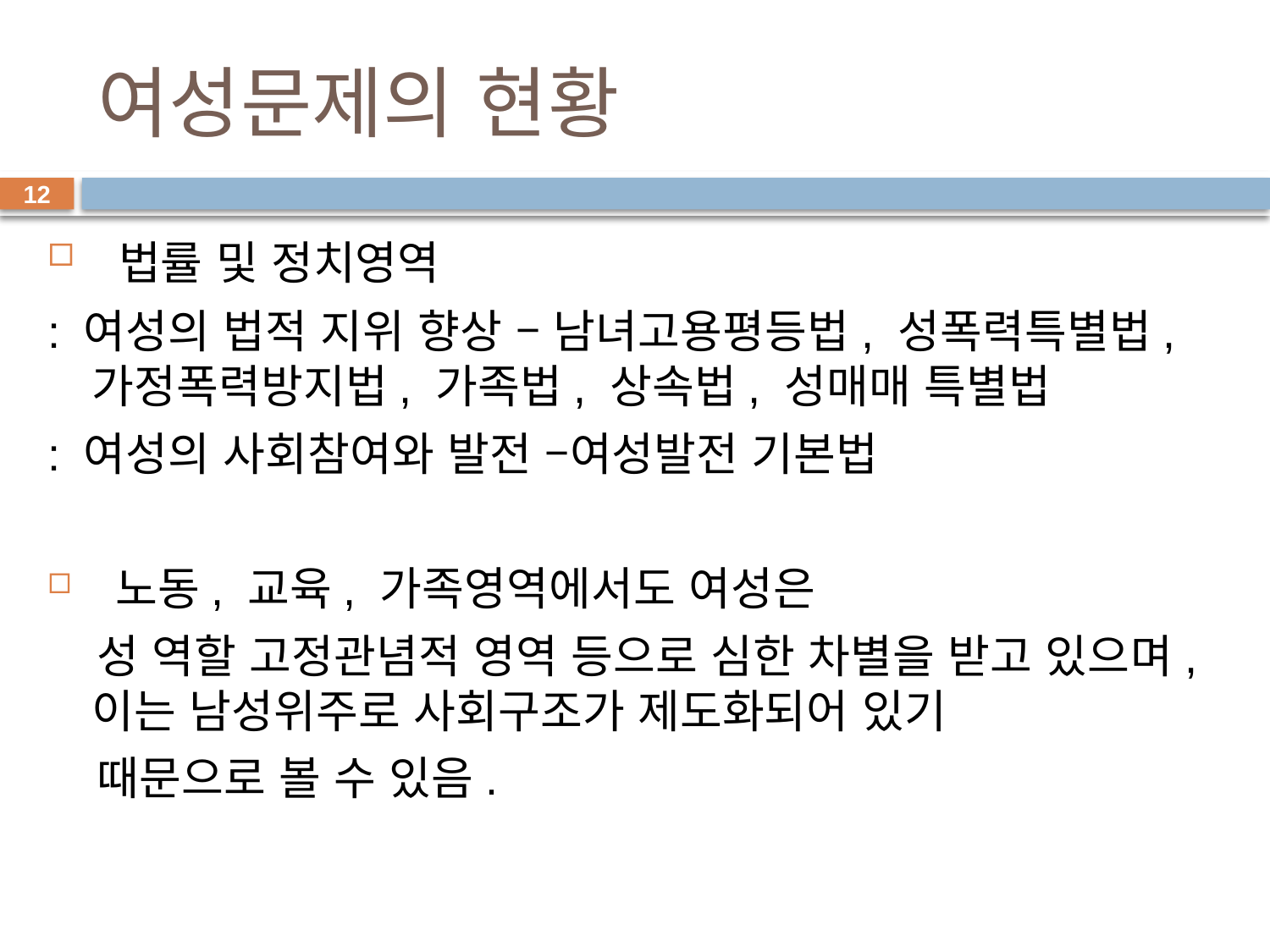

# 여성문제의 현황
12
 법률 및 정치영역
: 여성의 법적 지위 향상 – 남녀고용평등법, 성폭력특별법, 가정폭력방지법, 가족법, 상속법, 성매매 특별법
: 여성의 사회참여와 발전 –여성발전 기본법

 노동, 교육, 가족영역에서도 여성은
   성 역할 고정관념적 영역 등으로 심한 차별을 받고 있으며, 이는 남성위주로 사회구조가 제도화되어 있기
   때문으로 볼 수 있음.